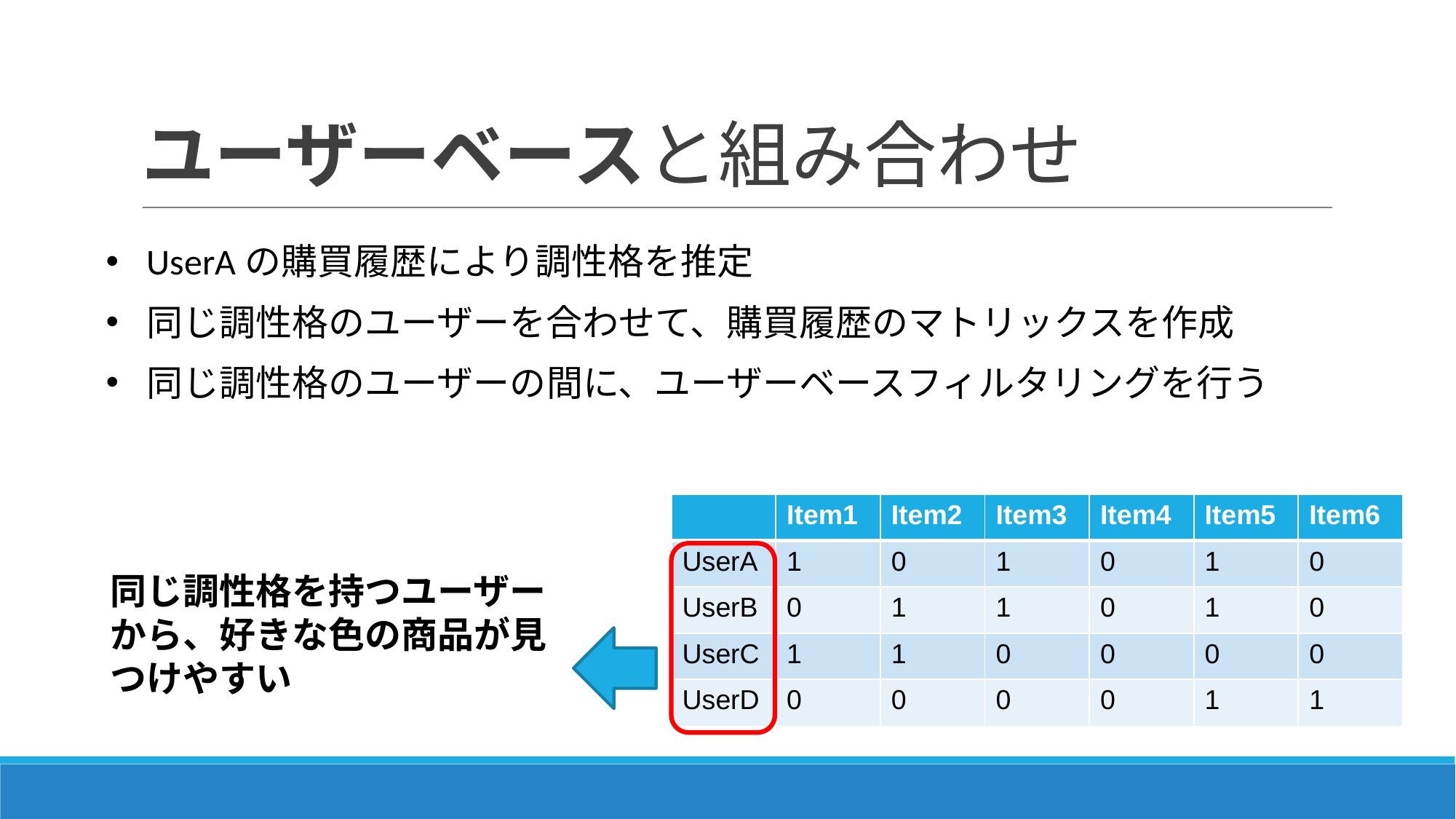

# ユーザーベースと組み合わせ
UserAの購買履歴により調性格を推定
同じ調性格のユーザーを合わせて、購買履歴のマトリックスを作成
同じ調性格のユーザーの間に、ユーザーベースフィルタリングを行う

|  | Item1 | Item2 | Item3 | Item4 | Item5 | Item6 |
| --- | --- | --- | --- | --- | --- | --- |
| UserA | 1 | 0 | 1 | 0 | 1 | 0 |
| UserB | 0 | 1 | 1 | 0 | 1 | 0 |
| UserC | 1 | 1 | 0 | 0 | 0 | 0 |
| UserD | 0 | 0 | 0 | 0 | 1 | 1 |

同じ調性格を持つユーザーから、好きな色の商品が見つけやすい

20